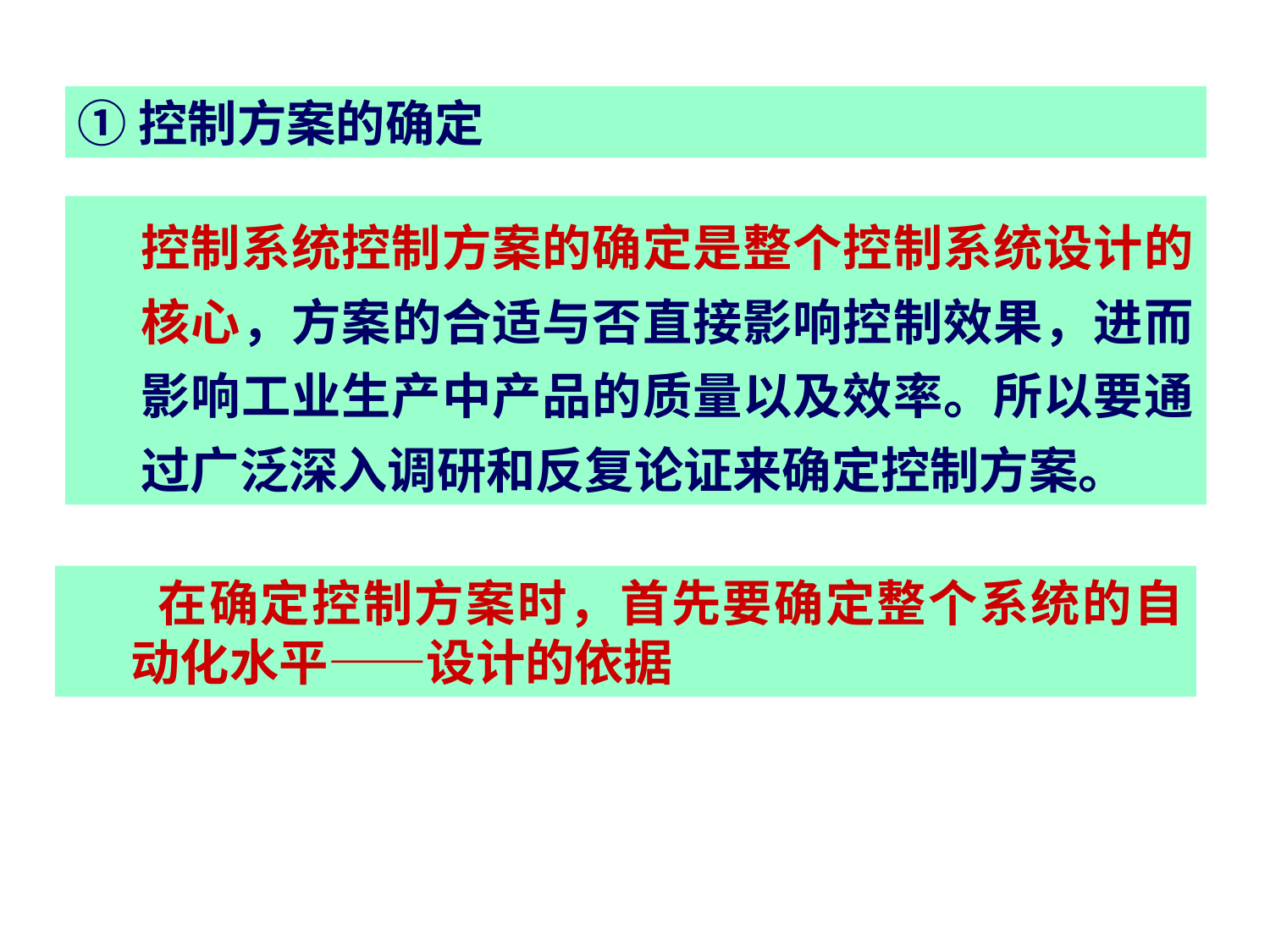

①控制方案的确定
控制系统控制方案的确定是整个控制系统设计的核心，方案的合适与否直接影响控制效果，进而影响工业生产中产品的质量以及效率。所以要通过广泛深入调研和反复论证来确定控制方案。
 在确定控制方案时，首先要确定整个系统的自动化水平——设计的依据